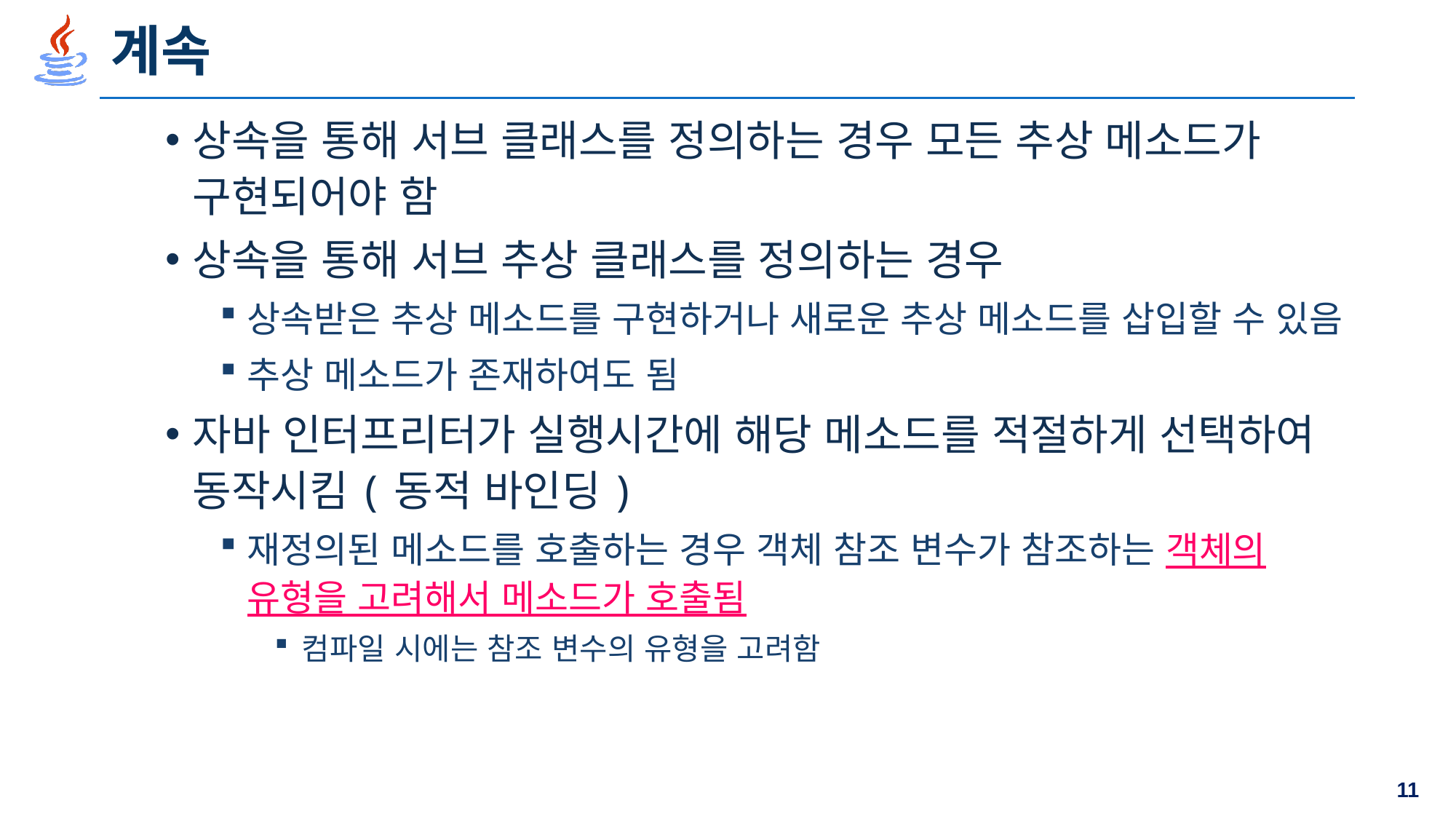

# 계속
상속을 통해 서브 클래스를 정의하는 경우 모든 추상 메소드가 구현되어야 함
상속을 통해 서브 추상 클래스를 정의하는 경우
상속받은 추상 메소드를 구현하거나 새로운 추상 메소드를 삽입할 수 있음
추상 메소드가 존재하여도 됨
자바 인터프리터가 실행시간에 해당 메소드를 적절하게 선택하여 동작시킴(동적 바인딩)
재정의된 메소드를 호출하는 경우 객체 참조 변수가 참조하는 객체의 유형을 고려해서 메소드가 호출됨
컴파일 시에는 참조 변수의 유형을 고려함
11